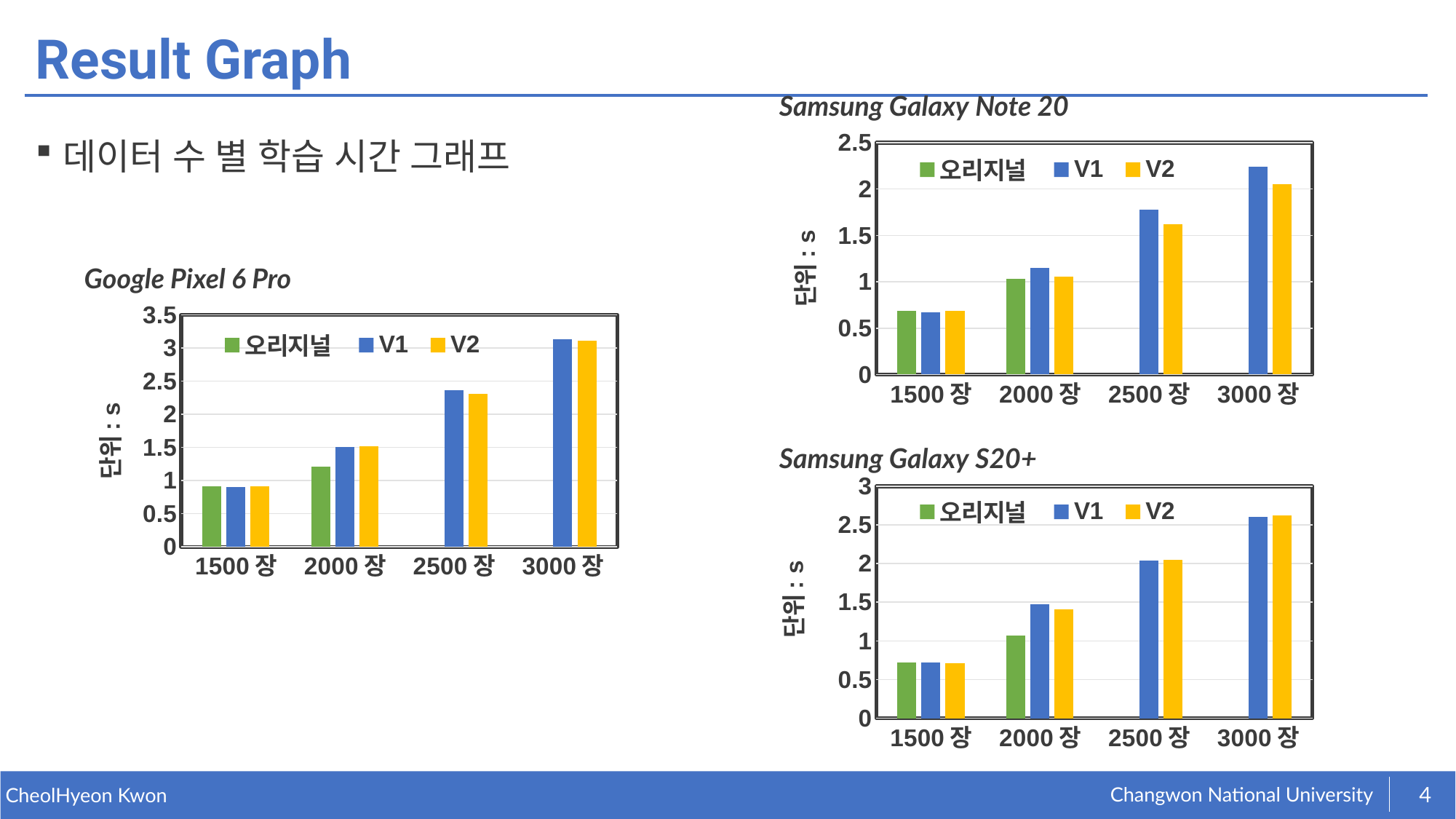

# Result Graph
Samsung Galaxy Note 20
데이터 수 별 학습 시간 그래프

### Chart

| Category | 오리지널  | V1 | V2 |
|---|---|---|---|
| 1500장 | 0.683 | 0.6735 | 0.6836 |
| 2000장 | 1.0356 | 1.1498 | 1.0521 |
| 2500장 | None | 1.7808 | 1.6183 |
| 3000장 | None | 2.2417 | 2.0513 |
Google Pixel 6 Pro

### Chart

| Category | 오리지널  | V1 | V2 |
|---|---|---|---|
| 1500장 | 0.9123 | 0.9037 | 0.9122 |
| 2000장 | 1.2101 | 1.5056 | 1.519 |
| 2500장 | None | 2.3681 | 2.312 |
| 3000장 | None | 3.1316 | 3.1117 |
Samsung Galaxy S20+

### Chart

| Category | 오리지널  | V1 | V2 |
|---|---|---|---|
| 1500장 | 0.7217 | 0.7163 | 0.7135 |
| 2000장 | 1.0695 | 1.4694 | 1.4106 |
| 2500장 | None | 2.041 | 2.048 |
| 3000장 | None | 2.6027 | 2.6263 |
4